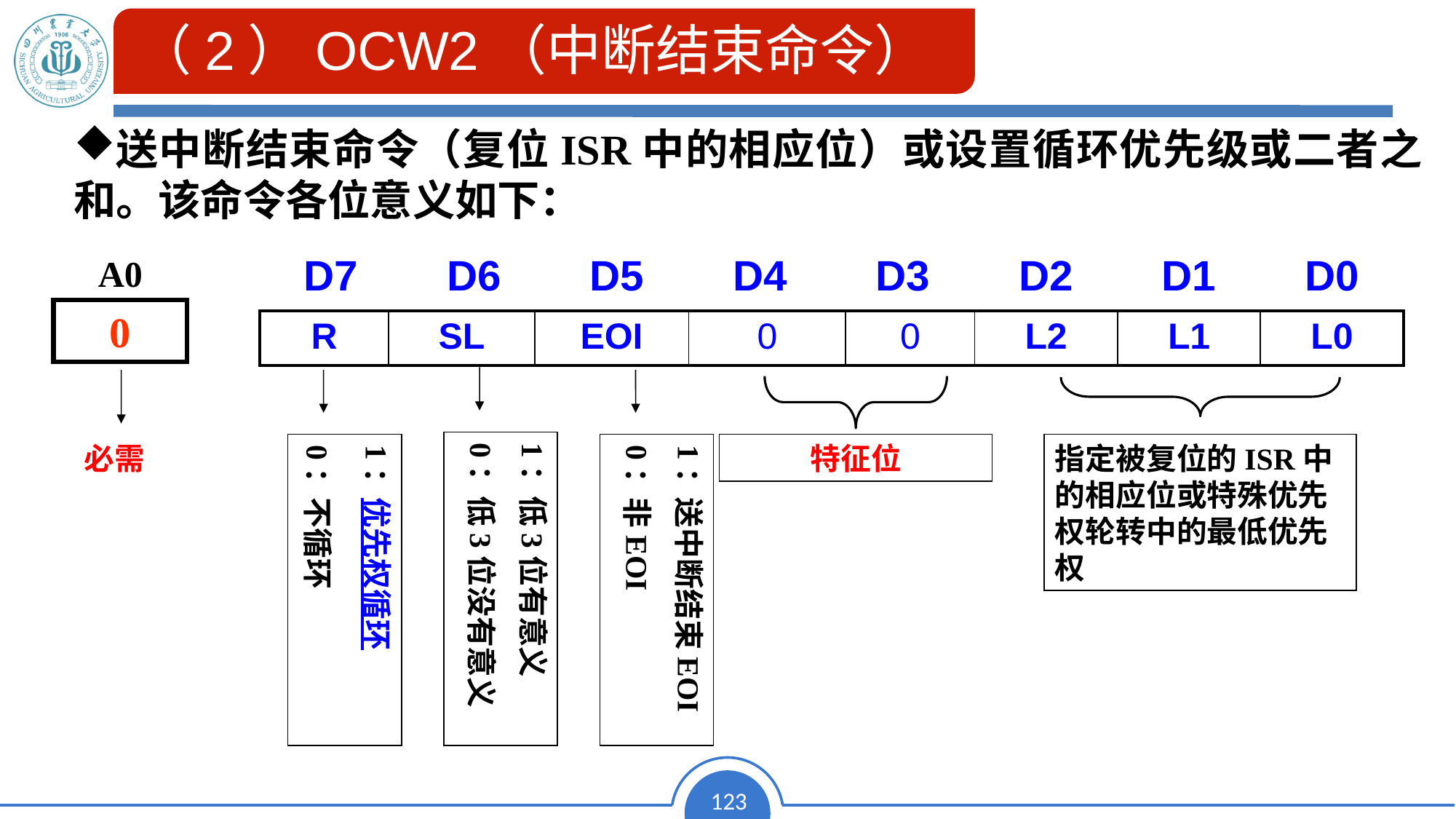

# （2）OCW2（中断结束命令）
送中断结束命令（复位ISR中的相应位）或设置循环优先级或二者之和。该命令各位意义如下：
A0
0
| D7 | D6 | D5 | D4 | D3 | D2 | D1 | D0 |
| --- | --- | --- | --- | --- | --- | --- | --- |
| R | SL | EOI | 0 | 0 | L2 | L1 | L0 |
| --- | --- | --- | --- | --- | --- | --- | --- |

1：低3位有意义
0：低3位没有意义

必需

1：优先权循环
0：不循环

1：送中断结束EOI
0：非EOI

特征位

指定被复位的ISR中的相应位或特殊优先权轮转中的最低优先权